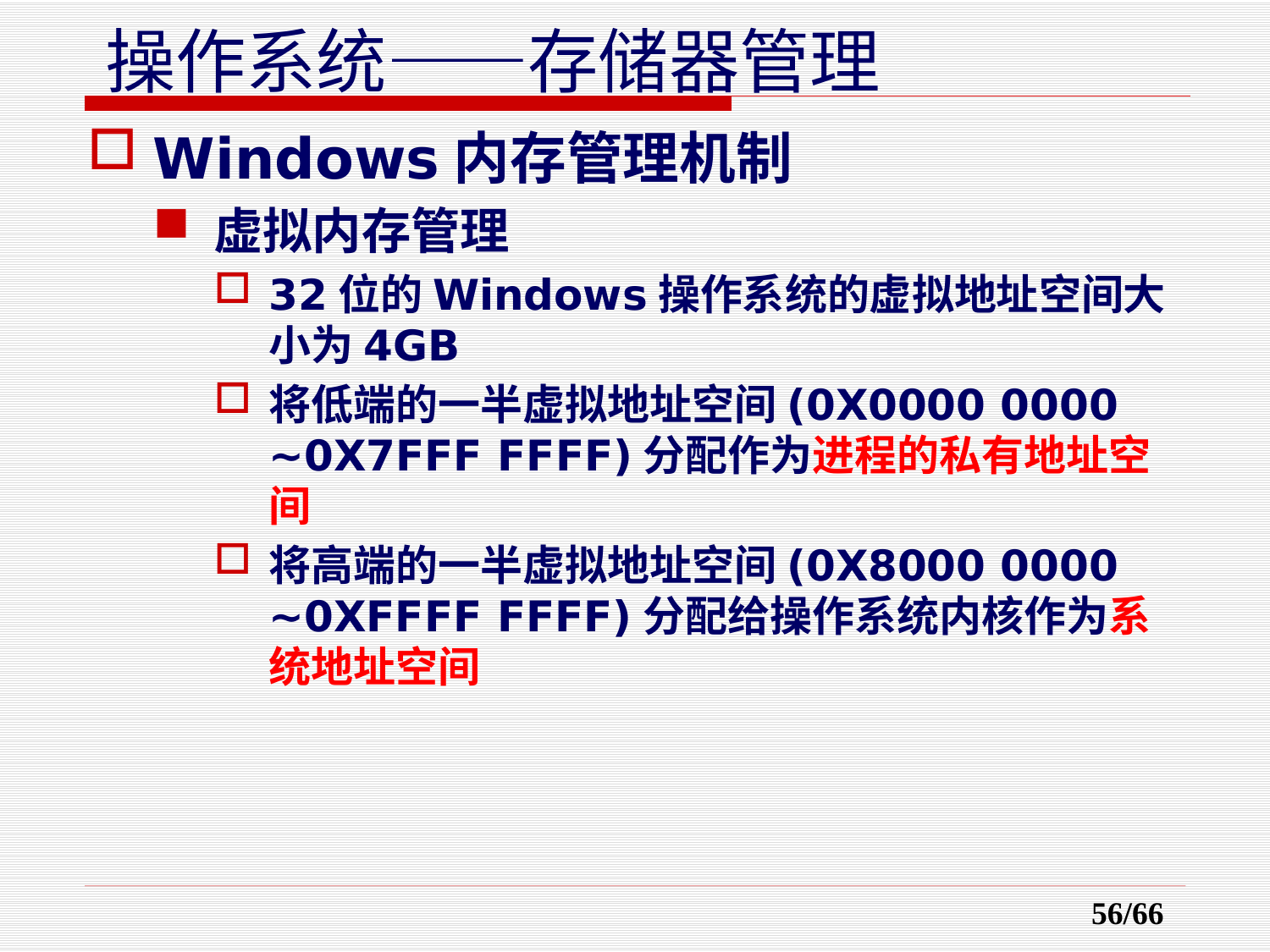

Windows内存管理机制
虚拟内存管理
32位的Windows操作系统的虚拟地址空间大小为4GB
将低端的一半虚拟地址空间(0X0000 0000 ~0X7FFF FFFF)分配作为进程的私有地址空间
将高端的一半虚拟地址空间(0X8000 0000 ~0XFFFF FFFF)分配给操作系统内核作为系统地址空间